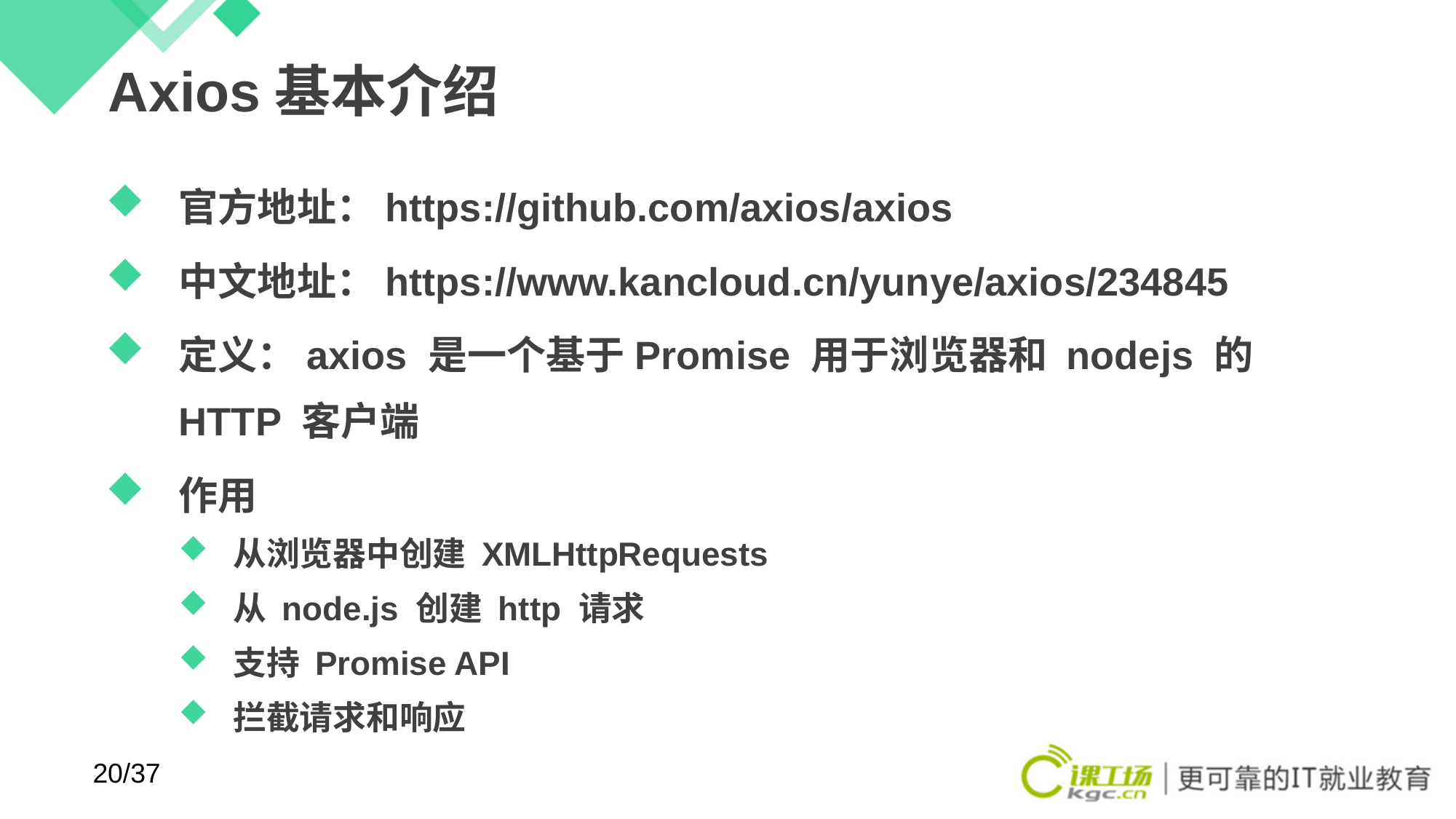

# Axios基本介绍
官方地址：https://github.com/axios/axios
中文地址：https://www.kancloud.cn/yunye/axios/234845
定义：axios 是一个基于Promise 用于浏览器和 nodejs 的 HTTP 客户端
作用
从浏览器中创建 XMLHttpRequests
从 node.js 创建 http 请求
支持 Promise API
拦截请求和响应